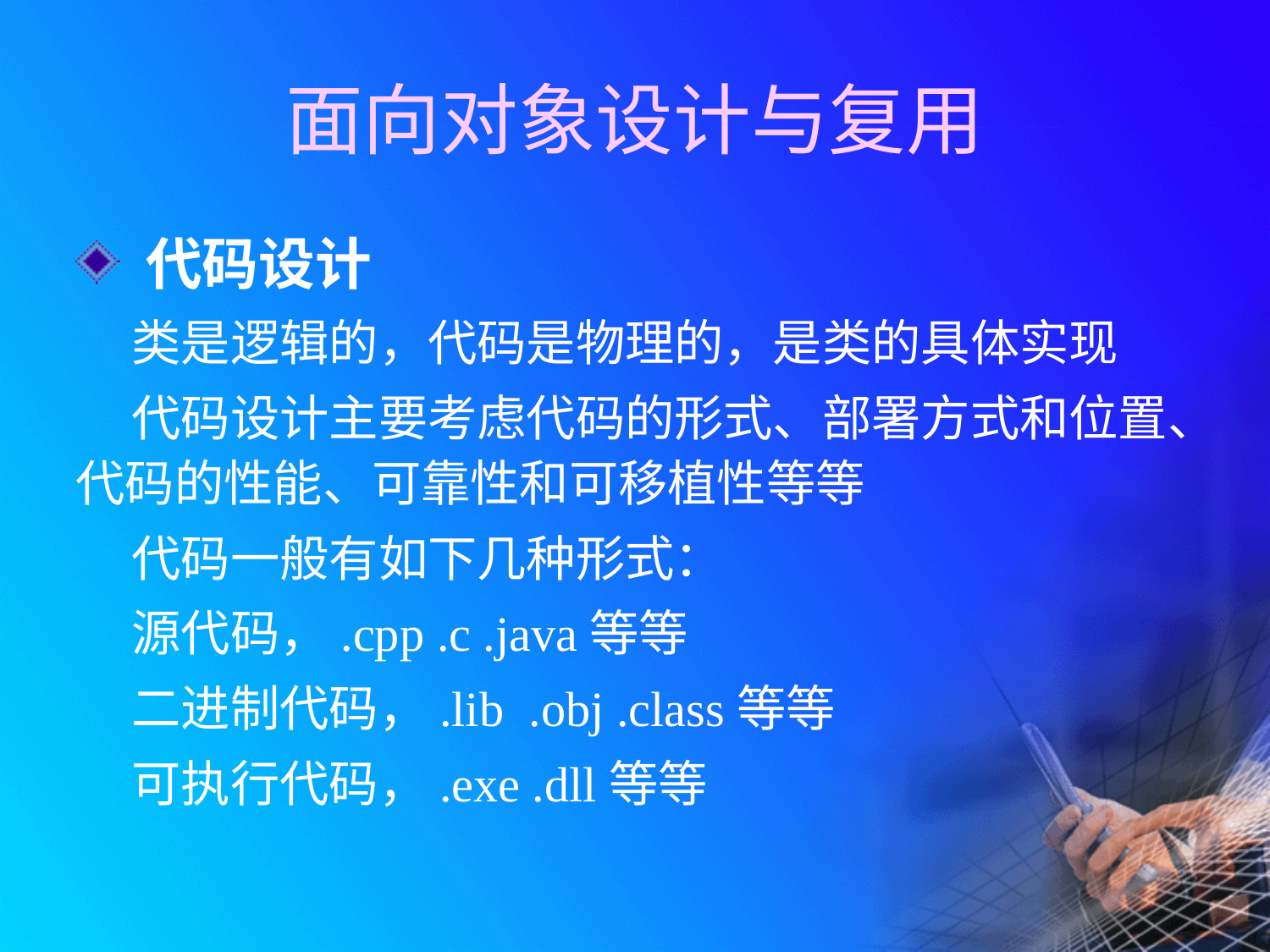

# 面向对象设计与复用
 代码设计
    类是逻辑的，代码是物理的，是类的具体实现
    代码设计主要考虑代码的形式、部署方式和位置、代码的性能、可靠性和可移植性等等
    代码一般有如下几种形式：
    源代码，.cpp .c .java等等
    二进制代码，.lib  .obj .class等等
    可执行代码，.exe .dll等等